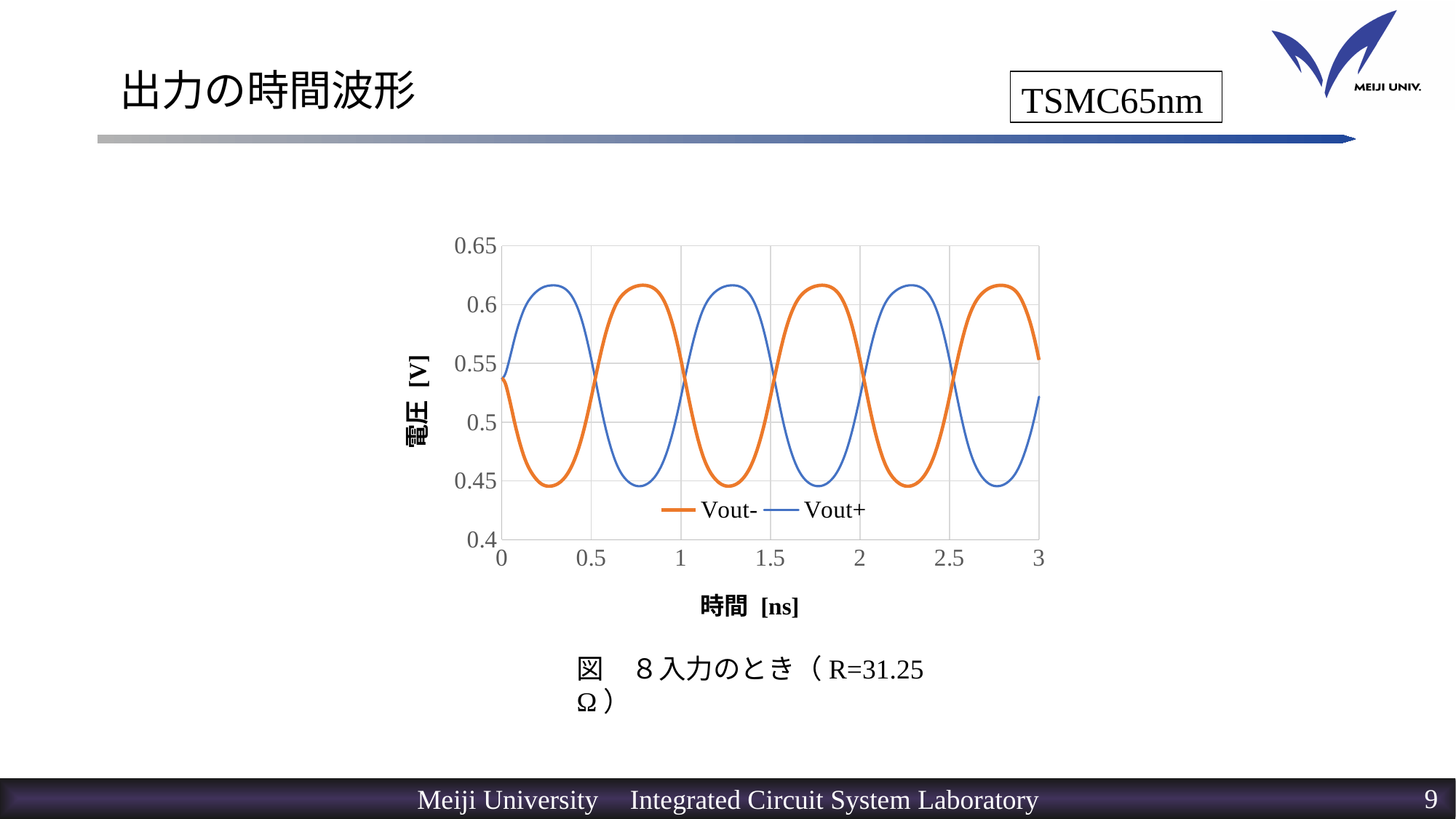

# 出力の時間波形
TSMC65nm

### Chart

| Category |  |  |
|---|---|---|
図　８入力のとき（R=31.25 Ω）